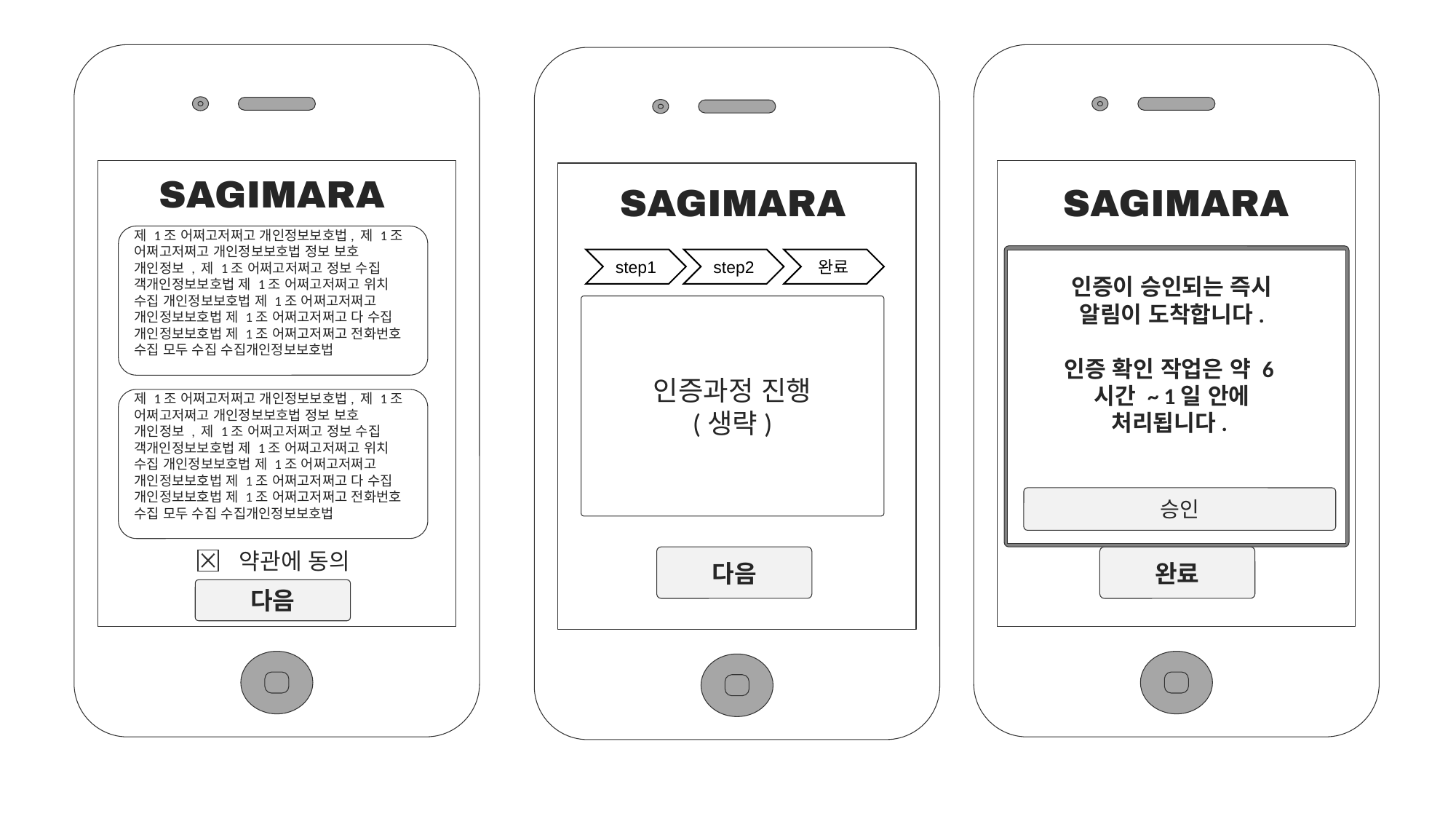

SAGIMARA
SAGIMARA
SAGIMARA
제 1조 어쩌고저쩌고 개인정보보호법, 제 1조 어쩌고저쩌고 개인정보보호법 정보 보호 개인정보 , 제 1조 어쩌고저쩌고 정보 수집  객개인정보보호법 제 1조 어쩌고저쩌고 위치 수집 개인정보보호법 제 1조 어쩌고저쩌고 개인정보보호법 제 1조 어쩌고저쩌고 다 수집 개인정보보호법 제 1조 어쩌고저쩌고 전화번호 수집 모두 수집 수집개인정보보호법

인증이 승인되는 즉시 알림이 도착합니다.

인증 확인 작업은 약 6시간 ~ 1일 안에 처리됩니다.

승인
Abort
Cancel
step1
step2
완료
인증과정 진행
(생략)
제 1조 어쩌고저쩌고 개인정보보호법, 제 1조 어쩌고저쩌고 개인정보보호법 정보 보호 개인정보 , 제 1조 어쩌고저쩌고 정보 수집  객개인정보보호법 제 1조 어쩌고저쩌고 위치 수집 개인정보보호법 제 1조 어쩌고저쩌고 개인정보보호법 제 1조 어쩌고저쩌고 다 수집 개인정보보호법 제 1조 어쩌고저쩌고 전화번호 수집 모두 수집 수집개인정보보호법

약관에 동의
다음
완료

다음